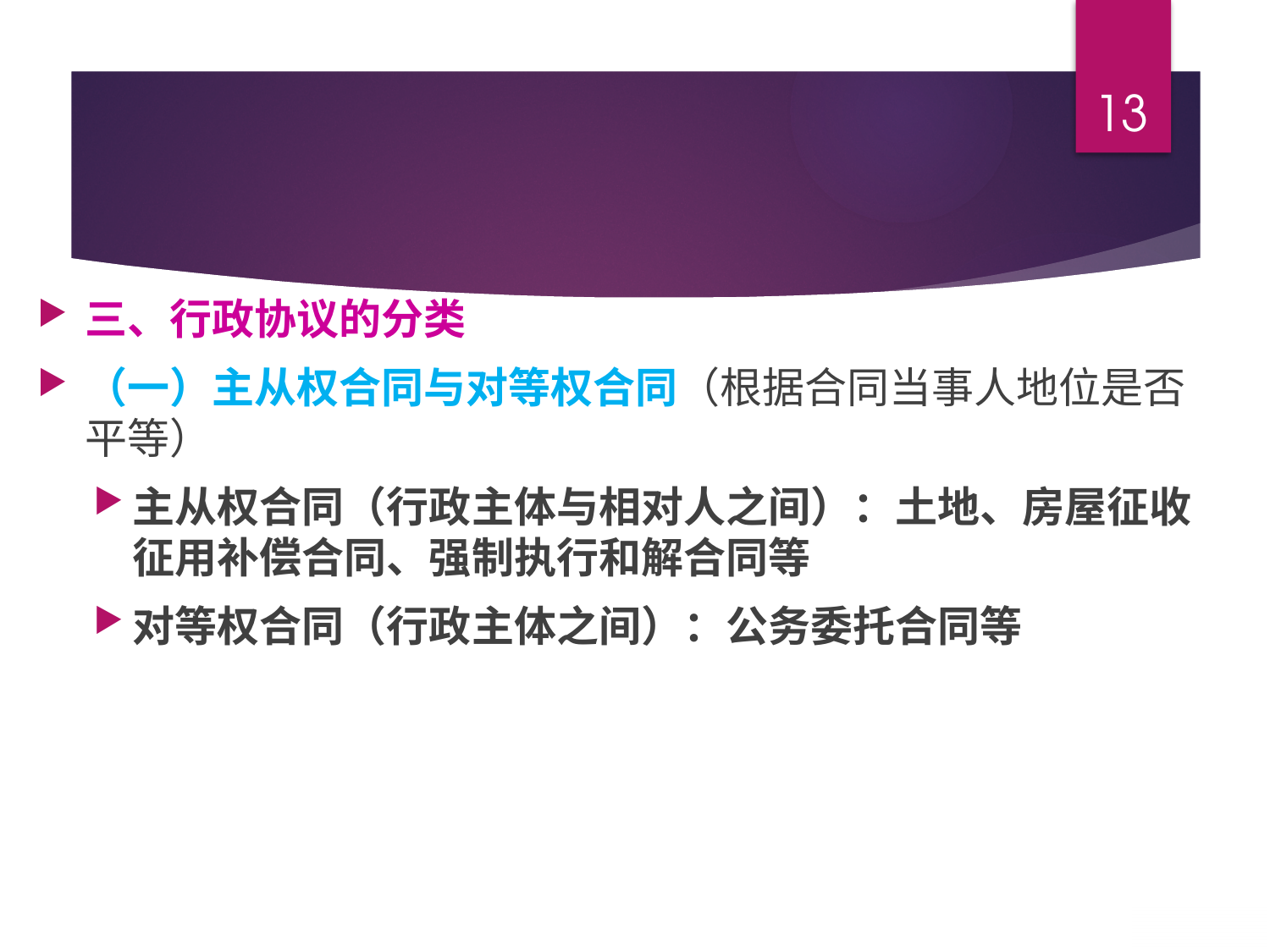

13
#
三、行政协议的分类
（一）主从权合同与对等权合同（根据合同当事人地位是否平等）
主从权合同（行政主体与相对人之间）：土地、房屋征收征用补偿合同、强制执行和解合同等
对等权合同（行政主体之间）：公务委托合同等